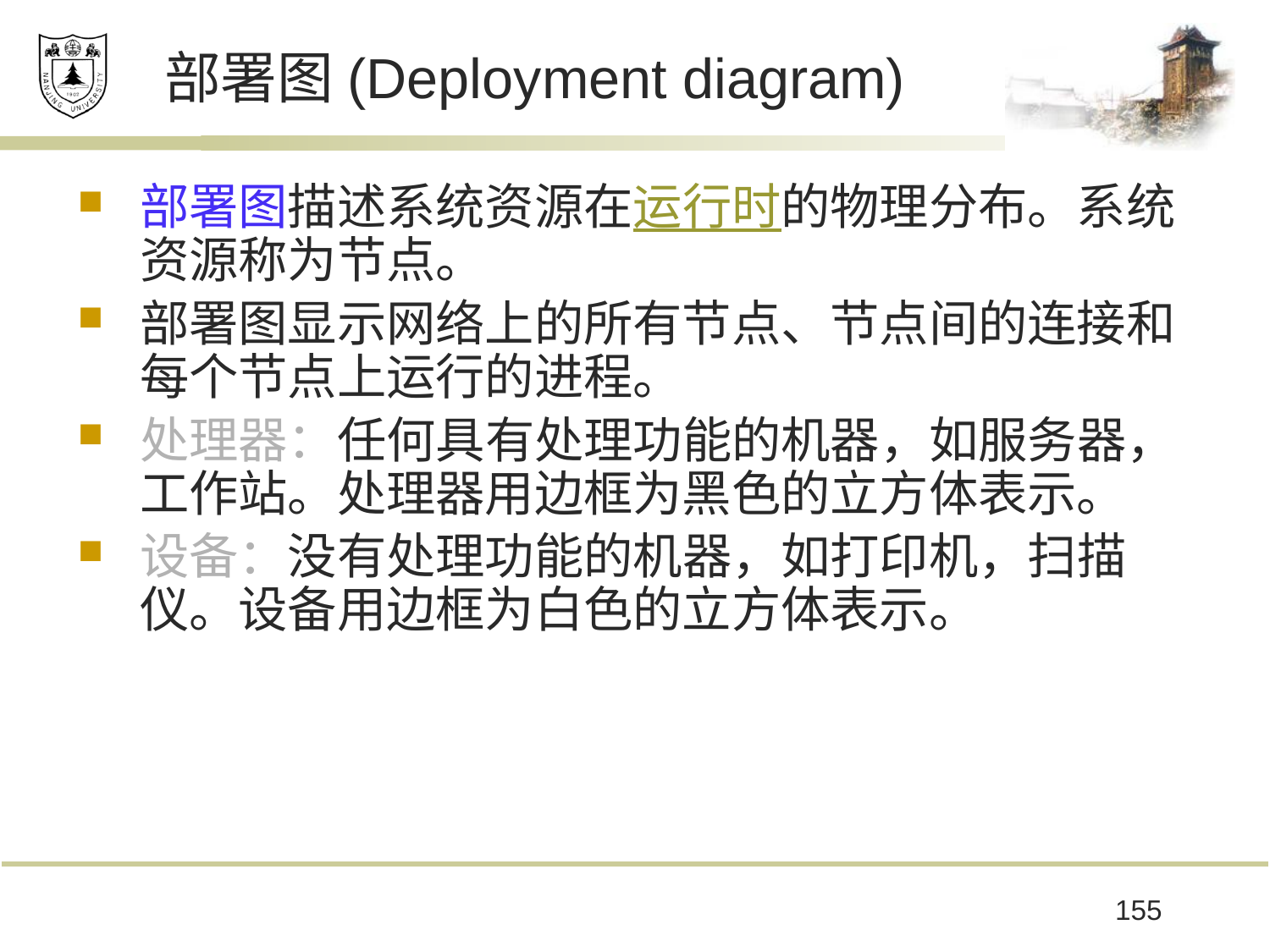

# 部署图(Deployment diagram)
部署图描述系统资源在运行时的物理分布。系统资源称为节点。
部署图显示网络上的所有节点、节点间的连接和每个节点上运行的进程。
处理器：任何具有处理功能的机器，如服务器，工作站。处理器用边框为黑色的立方体表示。
设备：没有处理功能的机器，如打印机，扫描仪。设备用边框为白色的立方体表示。
155